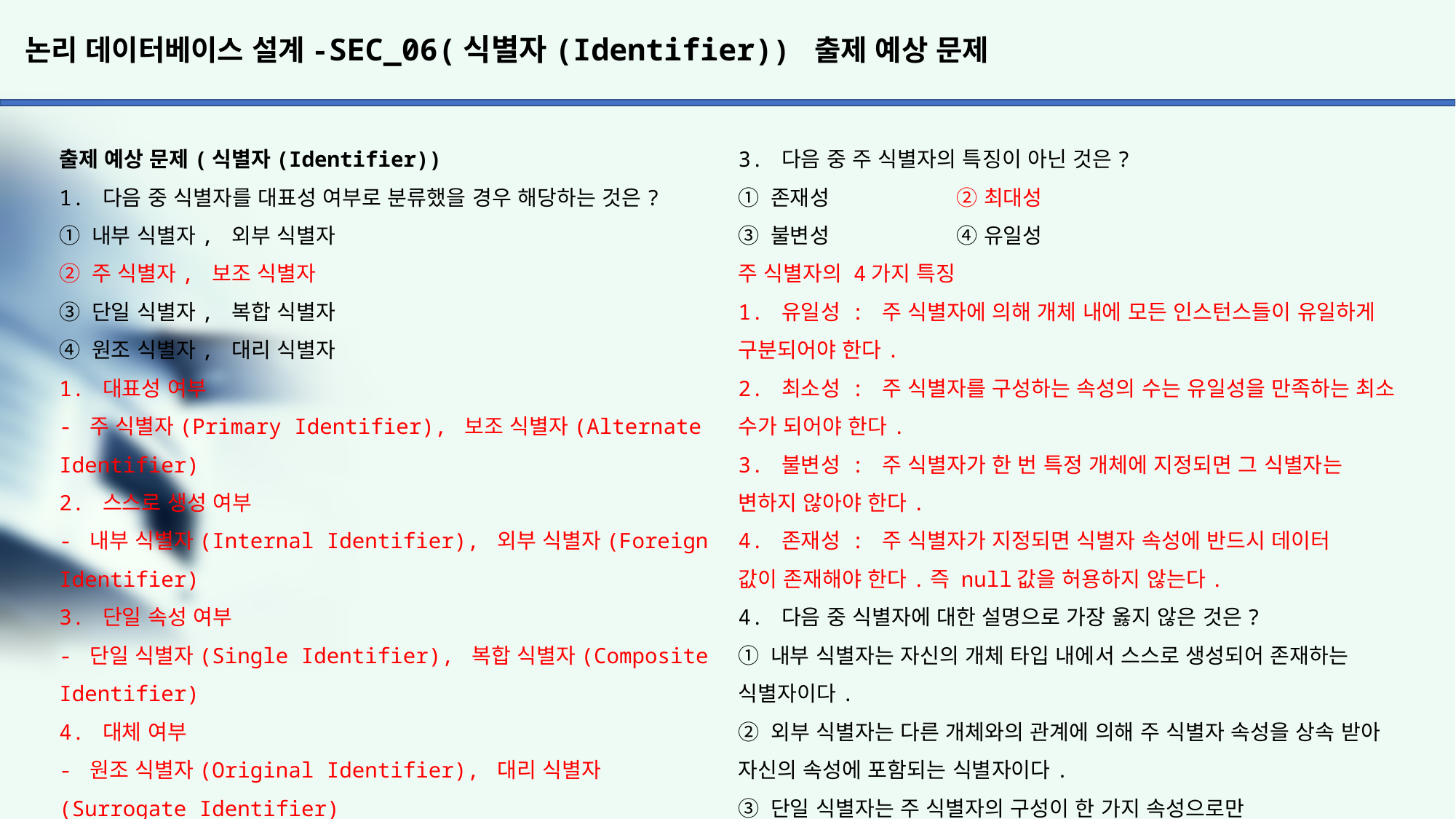

# 논리 데이터베이스 설계-SEC_06(식별자(Identifier)) 출제 예상 문제
출제 예상 문제(식별자(Identifier))
1. 다음 중 식별자를 대표성 여부로 분류했을 경우 해당하는 것은?
① 내부 식별자, 외부 식별자
② 주 식별자, 보조 식별자
③ 단일 식별자, 복합 식별자
④ 원조 식별자, 대리 식별자
1. 대표성 여부
- 주 식별자(Primary Identifier), 보조 식별자(Alternate Identifier)
2. 스스로 생성 여부
- 내부 식별자(Internal Identifier), 외부 식별자(Foreign Identifier)
3. 단일 속성 여부
- 단일 식별자(Single Identifier), 복합 식별자(Composite Identifier)
4. 대체 여부
- 원조 식별자(Original Identifier), 대리 식별자(Surrogate Identifier)
2. 다음 중 주 식별자와 보조 식별자에 대한 설명으로 가장 옳지 않은 것은?
① 주 식별자는 개체의 대표성을 나타내는 유일한 식별자이다.
② 보조 식별자는 주 식별자를 대신하여 보조적으로 개체를 식별 할 수 있는 속성이다.
③ 주 식별자는 개체를 유일하게 식별하지만 보조 식별자는 식별 하지 못한다.
④ 주 식별자는 개체 하나에 한 개인 반면 보조 식별자는 하나 이상일 수 있다.
주 식별자 / 보조 식별자
- 주 식별자는 개체를 대표하는 유일한 식별자이다.
- 보조 식별자는 주 식별자를 대신하여 개체를 식별할 수 있는 속성이다.
- 두 식별자 모두 개체를 유일하게 식별할 수 있어야 한다.
- 하나의 개체에 주 식별자는 한 개만 존재하지만 보조 식별자는
한 개 이상 존재한다.
- 개체를 유일하게 식별할 수 있는 속성이 두 개 이상인 경우 업무에 가장 적합한 속성을 주 식별자로 지정하고, 나머지는 보조
식별자로 지정한다.
- 물리적 테이블에서 주 식별자는 기본키(Primary Key)로, 보조
식별자는 유니크 인덱스(Unique Index)로 지정되어 사용된다.
3. 다음 중 주 식별자의 특징이 아닌 것은?
① 존재성		② 최대성
③ 불변성		④ 유일성
주 식별자의 4가지 특징
1. 유일성 : 주 식별자에 의해 개체 내에 모든 인스턴스들이 유일하게 구분되어야 한다.
2. 최소성 : 주 식별자를 구성하는 속성의 수는 유일성을 만족하는 최소 수가 되어야 한다.
3. 불변성 : 주 식별자가 한 번 특정 개체에 지정되면 그 식별자는 변하지 않아야 한다.
4. 존재성 : 주 식별자가 지정되면 식별자 속성에 반드시 데이터
값이 존재해야 한다.즉 null값을 허용하지 않는다.
4. 다음 중 식별자에 대한 설명으로 가장 옳지 않은 것은?
① 내부 식별자는 자신의 개체 타입 내에서 스스로 생성되어 존재하는 식별자이다.
② 외부 식별자는 다른 개체와의 관계에 의해 주 식별자 속성을 상속 받아 자신의 속성에 포함되는 식별자이다.
③ 단일 식별자는 주 식별자의 구성이 한 가지 속성으로만
이루어진 것이다.
④ 다중 식별자는 두 개 이상의 속성으로 구성된 식별자이다.
단일 식별자/복합 식별자
- 단일 식별자는 주 식별자가 한가지 속성으로만 구성된 식별자이다.
- 복합 식별자는 주 식별자가 두 개 이상의 속성으로 구성된 식별자이다.
내부 식별자/외부 식별자
- 내부 식별자는 개체 내에서 스스로 만들어지는 식별자이다.
- 외부 식별자는 다른 개체와의 관계에 의해 외부 개체의 식별자를 가져와 사용하는 식별자이다.
- 외부 식별자는 자신의 개체에서 다른 개체를 찾아가는 연결자
역할을 한다.